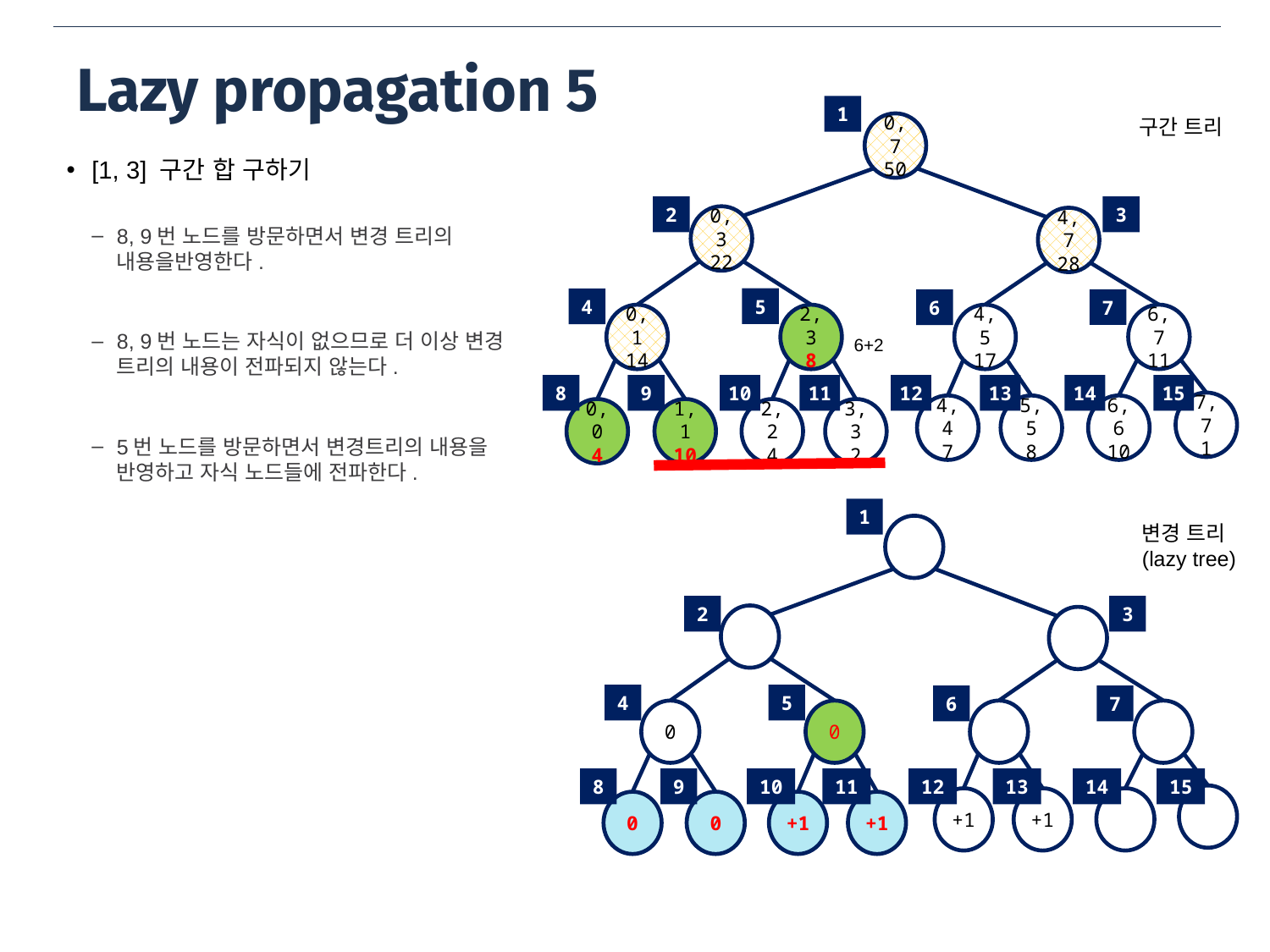

# Lazy propagation 5
1
0,7
50
2
3
0,3
22
4,7
28
5
4
7
6
6,7
11
0,1
14
2,3
8
4,5
17
8
9
10
11
12
13
14
15
7,7
1
6,6
10
5,5
8
4,4
7
2,2
4
3,3
2
1,1
10
0,0
4
구간 트리
[1, 3] 구간 합 구하기

8, 9번 노드를 방문하면서 변경 트리의 내용을반영한다.

8, 9번 노드는 자식이 없으므로 더 이상 변경 트리의 내용이 전파되지 않는다.

5번 노드를 방문하면서 변경트리의 내용을 반영하고 자식 노드들에 전파한다.

6+2
1

2
3

5
4
7
6

0
0

8
9
10
11
12
13
14
15

+1
+1
+1
+1
0
0
변경 트리
(lazy tree)